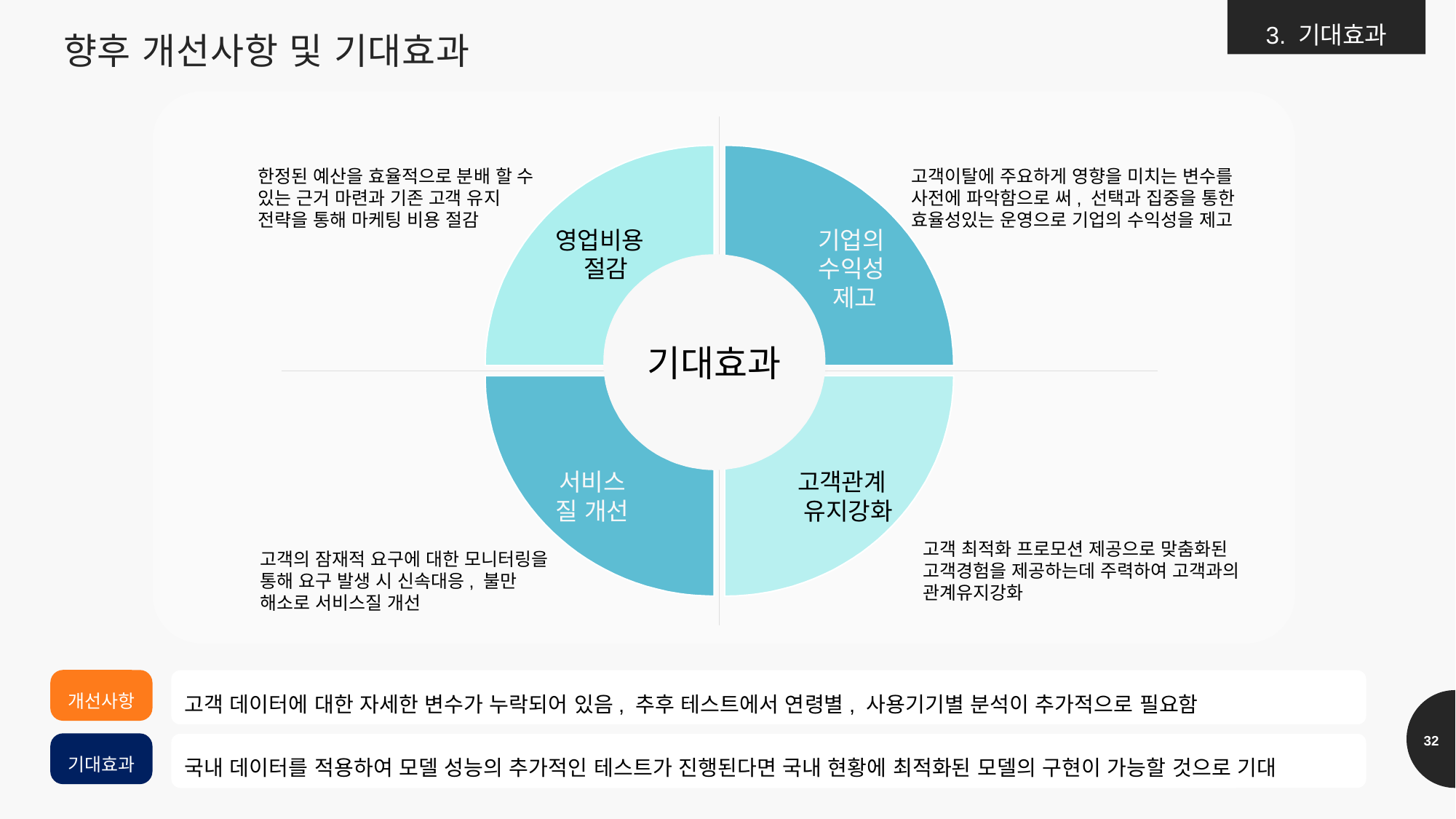

3. 기대효과
향후 개선사항 및 기대효과

한정된 예산을 효율적으로 분배 할 수 있는 근거 마련과 기존 고객 유지 전략을 통해 마케팅 비용 절감
고객이탈에 주요하게 영향을 미치는 변수를 사전에 파악함으로 써, 선택과 집중을 통한 효율성있는 운영으로 기업의 수익성을 제고
영업비용
 절감
기업의
수익성
제고

서비스질 개선
고객관계
 유지강화
고객 최적화 프로모션 제공으로 맞춤화된 고객경험을 제공하는데 주력하여 고객과의 관계유지강화
고객의 잠재적 요구에 대한 모니터링을 통해 요구 발생 시 신속대응, 불만 해소로 서비스질 개선
기대효과
고객 데이터에 대한 자세한 변수가 누락되어 있음, 추후 테스트에서 연령별, 사용기기별 분석이 추가적으로 필요함
개선사항
32
국내 데이터를 적용하여 모델 성능의 추가적인 테스트가 진행된다면 국내 현황에 최적화된 모델의 구현이 가능할 것으로 기대
기대효과